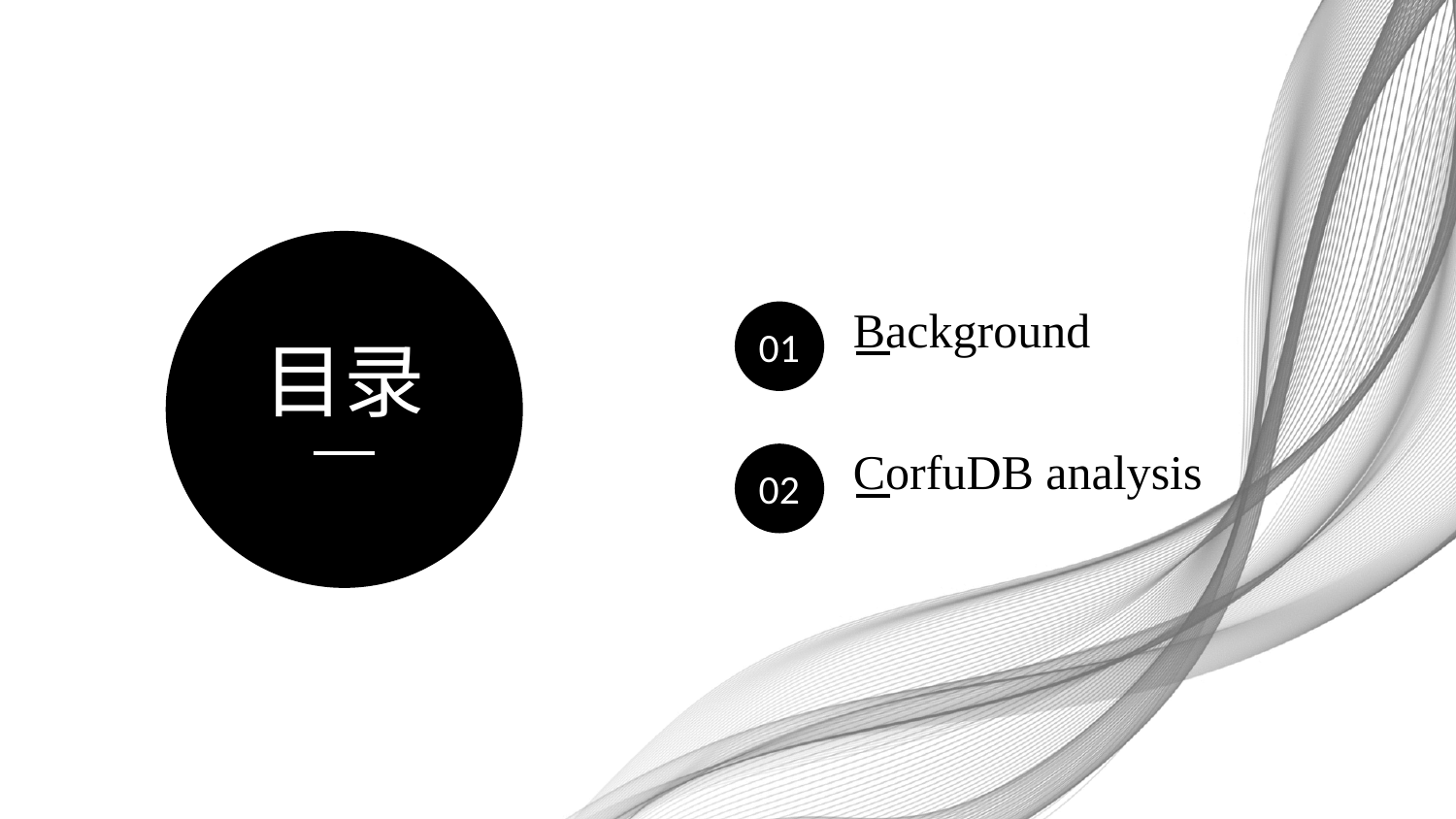

Background
01
目录
CorfuDB analysis
02
2